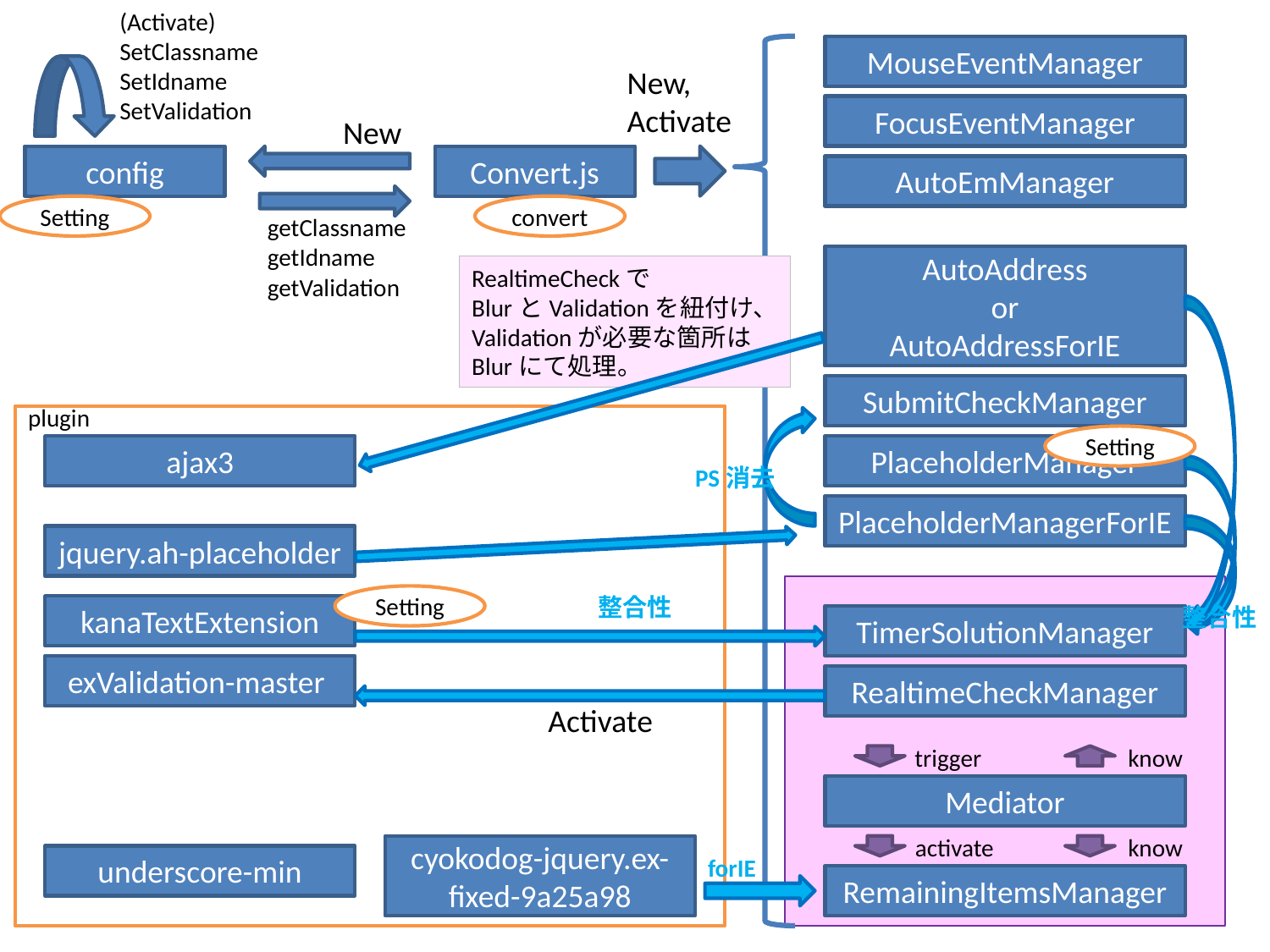

(Activate)
SetClassname
SetIdname
SetValidation

MouseEventManager

New,
Activate
FocusEventManager
New
config

Convert.js

AutoEmManager

Setting
convert
getClassname
getIdname
getValidation
AutoAddress
or
AutoAddressForIE
RealtimeCheckで
BlurとValidationを紐付け、
Validationが必要な箇所は
Blurにて処理。

SubmitCheckManager

plugin

Setting
ajax3
PlaceholderManager
PS消去

PlaceholderManagerForIE

jquery.ah-placeholder

Setting
整合性

kanaTextExtension
整合性
TimerSolutionManager

exValidation-master
RealtimeCheckManager

Activate
trigger
know

Mediator
activate
know
cyokodog-jquery.ex-fixed-9a25a98

underscore-min
forIE
RemainingItemsManager